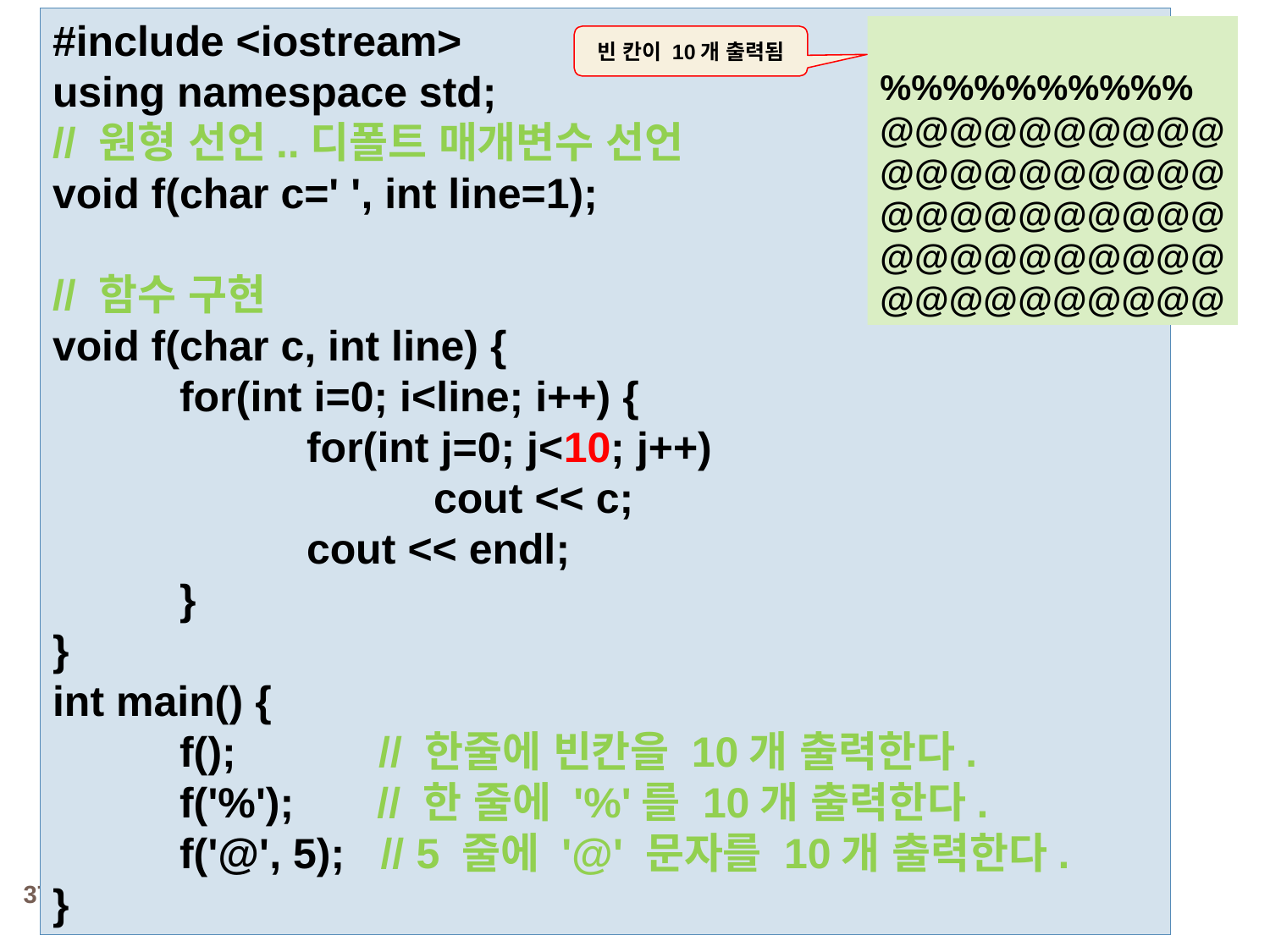

#include <iostream>
using namespace std;
// 원형 선언..디폴트 매개변수 선언
void f(char c=' ', int line=1);

// 함수 구현
void f(char c, int line) {
	for(int i=0; i<line; i++) {
		for(int j=0; j<10; j++)
			cout << c;
		cout << endl;
	}
}
int main() {
	f();            // 한줄에 빈칸을 10개 출력한다.
	f('%');       // 한 줄에 '%'를 10개 출력한다.
	f('@', 5);   // 5 줄에 '@' 문자를 10개 출력한다.
}

%%%%%%%%%%
@@@@@@@@@@
@@@@@@@@@@
@@@@@@@@@@
@@@@@@@@@@
@@@@@@@@@@
빈 칸이 10개 출력됨
37